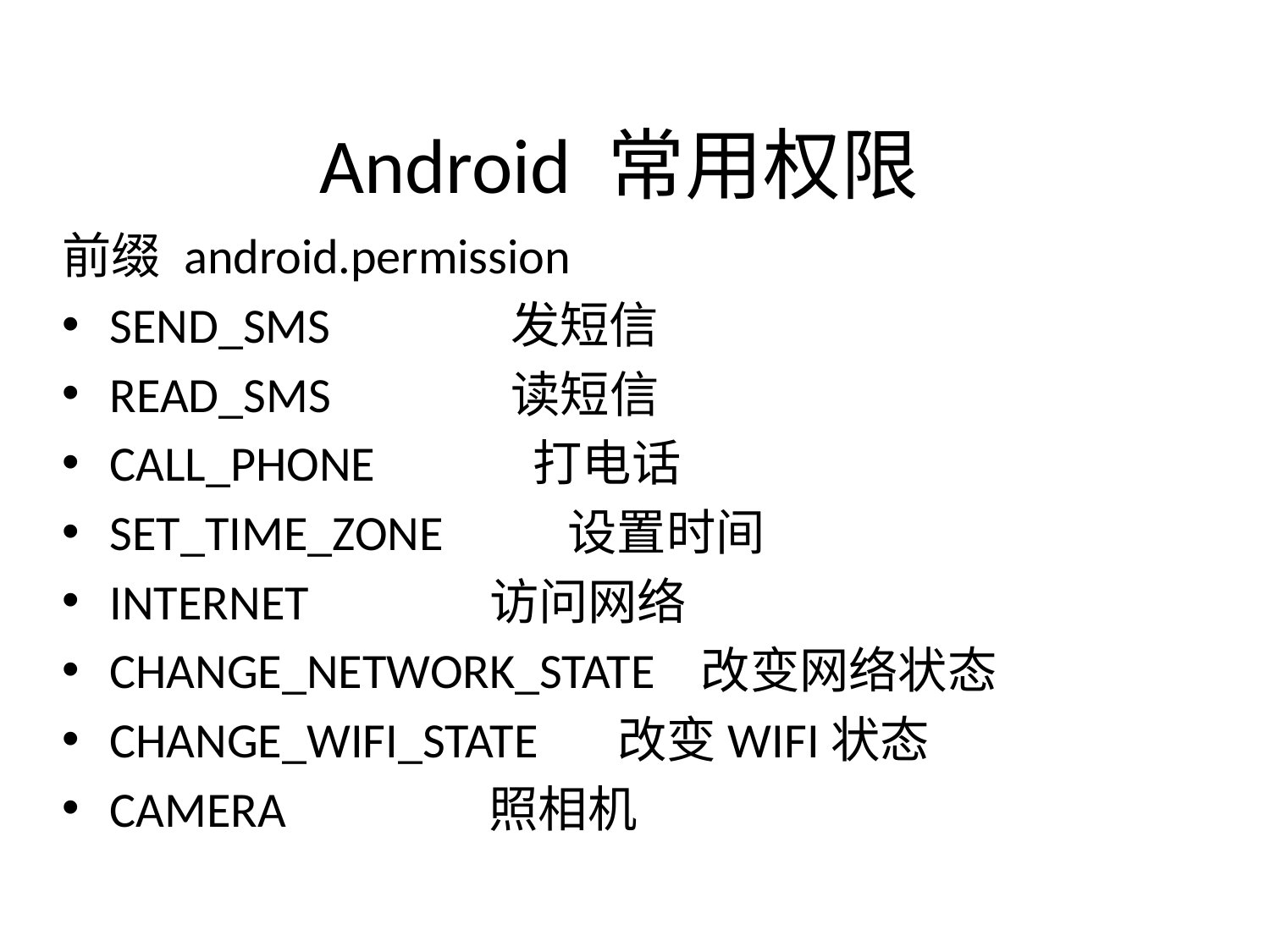

# Android 常用权限
前缀 android.permission
SEND_SMS               发短信
READ_SMS               读短信
CALL_PHONE             打电话
SET_TIME_ZONE          设置时间
INTERNET               访问网络
CHANGE_NETWORK_STATE   改变网络状态
CHANGE_WIFI_STATE      改变WIFI状态
CAMERA                 照相机